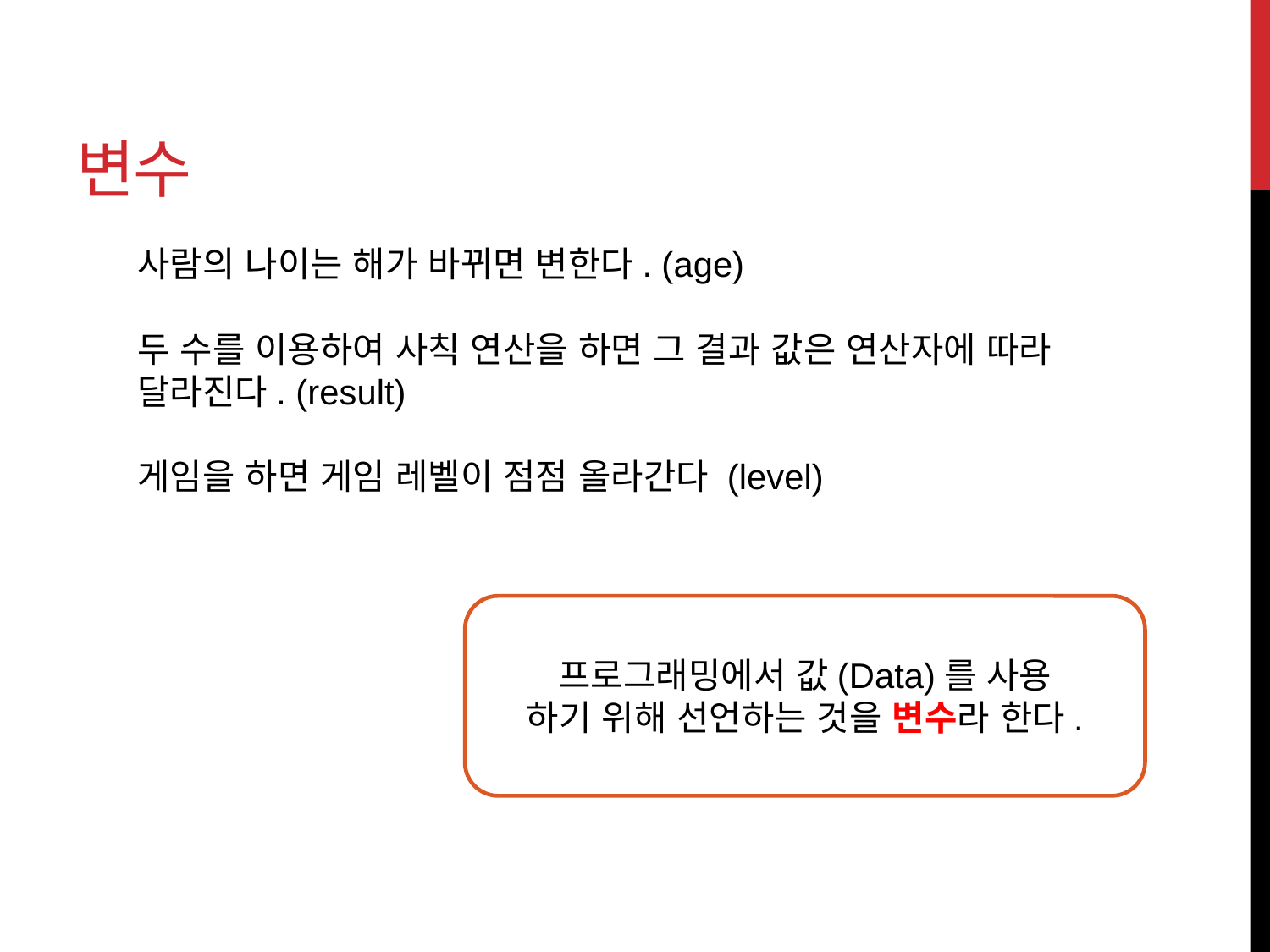

# 변수
사람의 나이는 해가 바뀌면 변한다. (age)

두 수를 이용하여 사칙 연산을 하면 그 결과 값은 연산자에 따라
달라진다. (result)

게임을 하면 게임 레벨이 점점 올라간다 (level)
프로그래밍에서 값(Data)를 사용
하기 위해 선언하는 것을 변수라 한다.